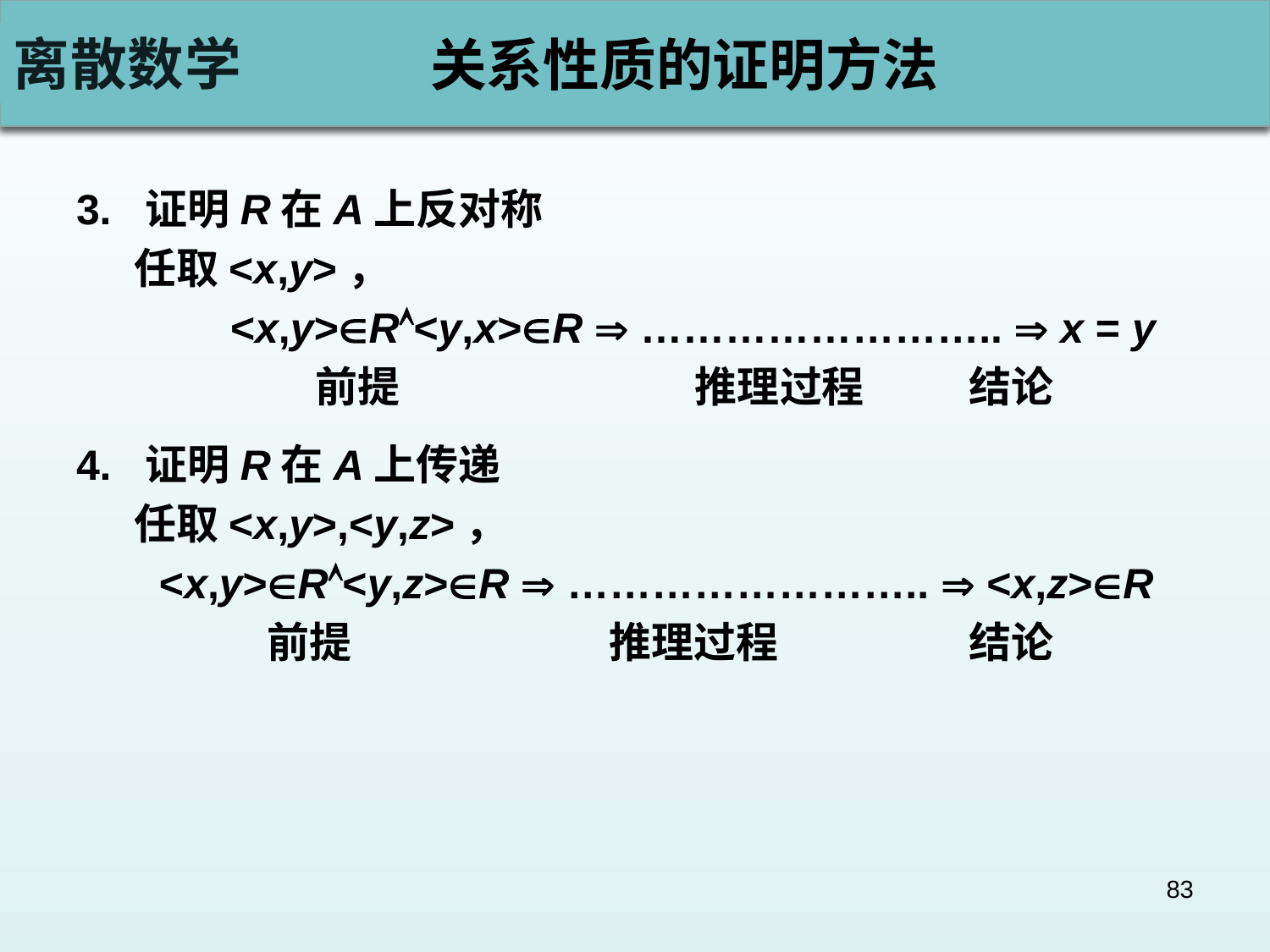

# 关系性质的证明方法
3.  证明R在A上反对称
     任取<x,y>，
             <x,y>∈R∧<y,x>∈R ⇒ …………………….. ⇒ x = y
                        前提                               推理过程           结论
4.  证明R在A上传递
     任取<x,y>,<y,z>，
       <x,y>∈R∧<y,z>∈R ⇒ …………………….. ⇒ <x,z>∈R
                   前提                           推理过程                    结论
83